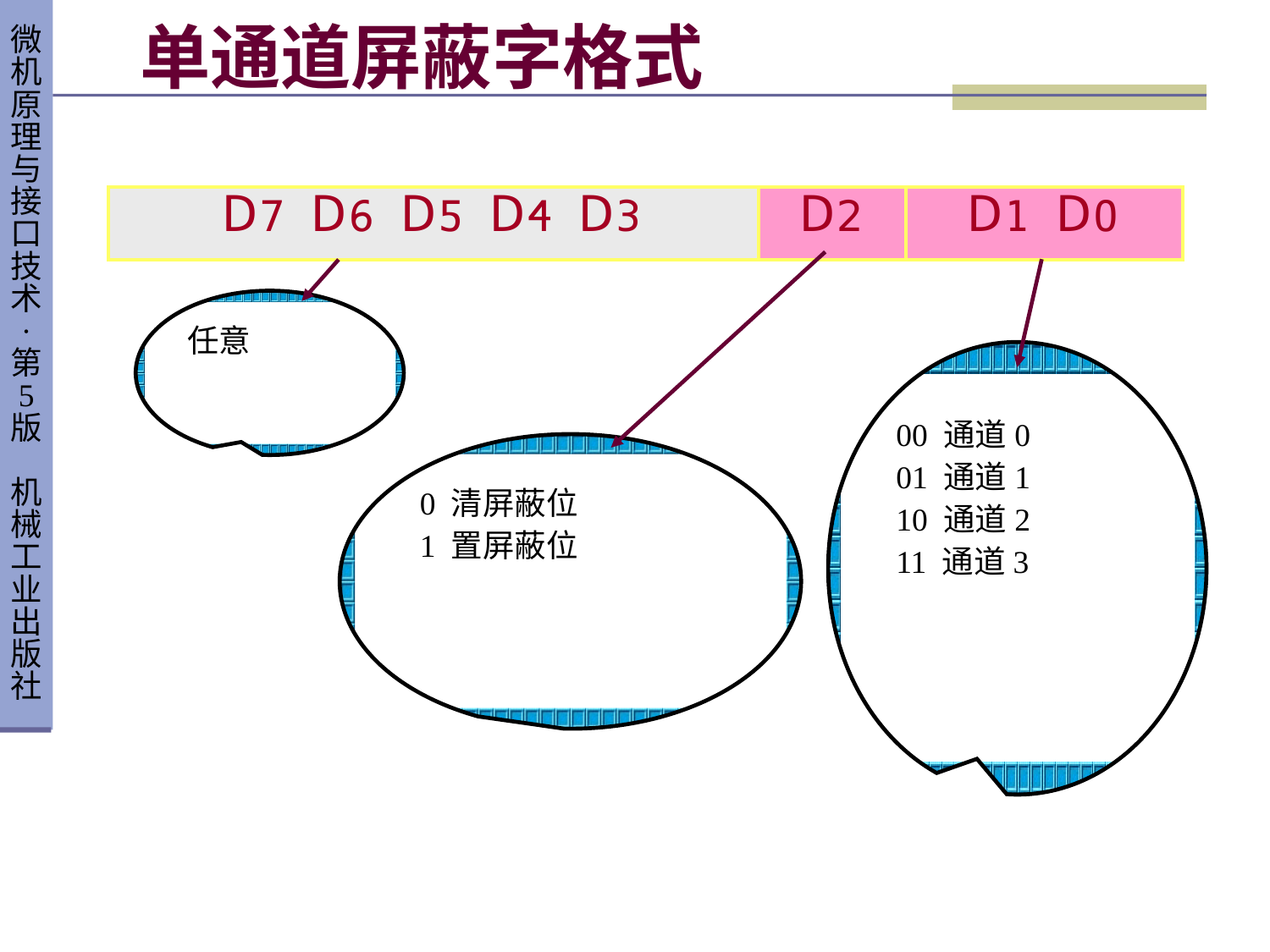

# 单通道屏蔽字格式
| D7 D6 D5 D4 D3 | D2 | D1 D0 |
| --- | --- | --- |

0 清屏蔽位
1 置屏蔽位

00 通道0
01 通道1
10 通道2
11 通道3

任意